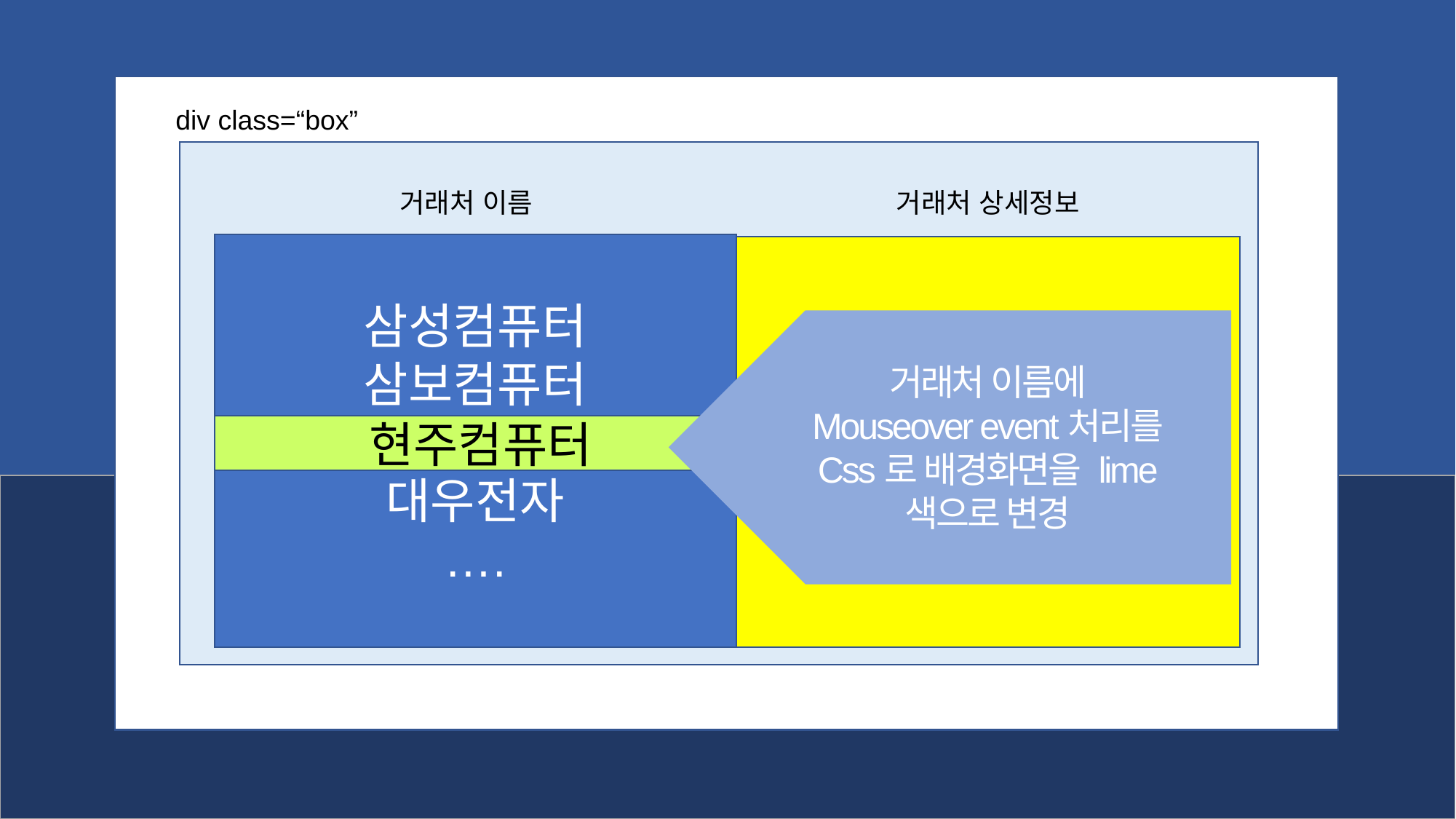

ㅇㅇㅇㅇㅇㅇㅇㅇㅇㅇㅇ
div class=“box”

거래처 이름
거래처 상세정보
삼성컴퓨터
삼보컴퓨터
현주컴퓨터
대우전자
….

거래처 이름에
Mouseover event처리를
Css로 배경화면을 lime
색으로 변경
현주컴퓨터